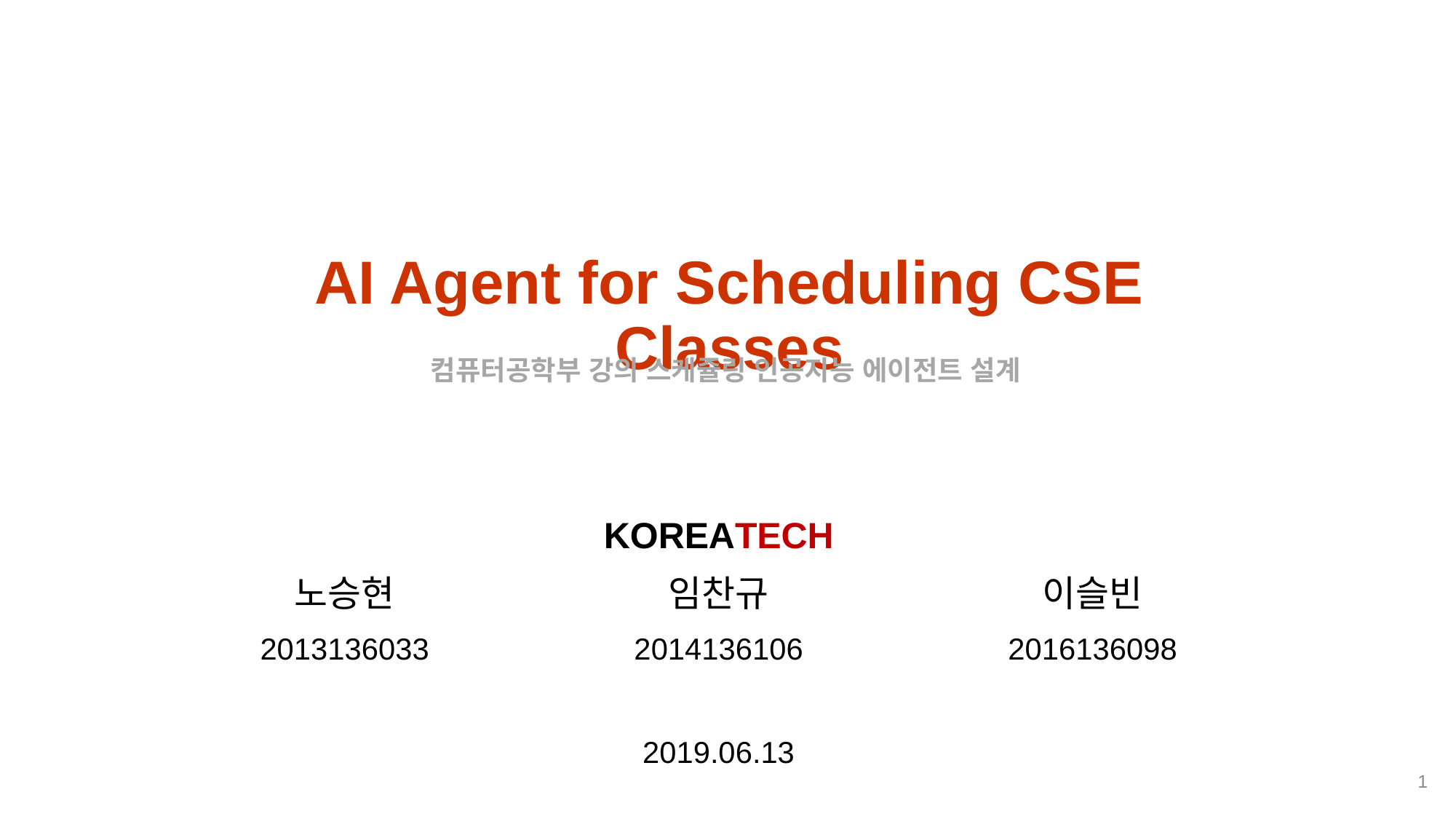

# AI Agent for Scheduling CSE Classes
컴퓨터공학부 강의 스케쥴링 인공지능 에이전트 설계
KOREATECH
임찬규
2014136106

2019.06.13

노승현
2013136033

이슬빈
2016136098
1